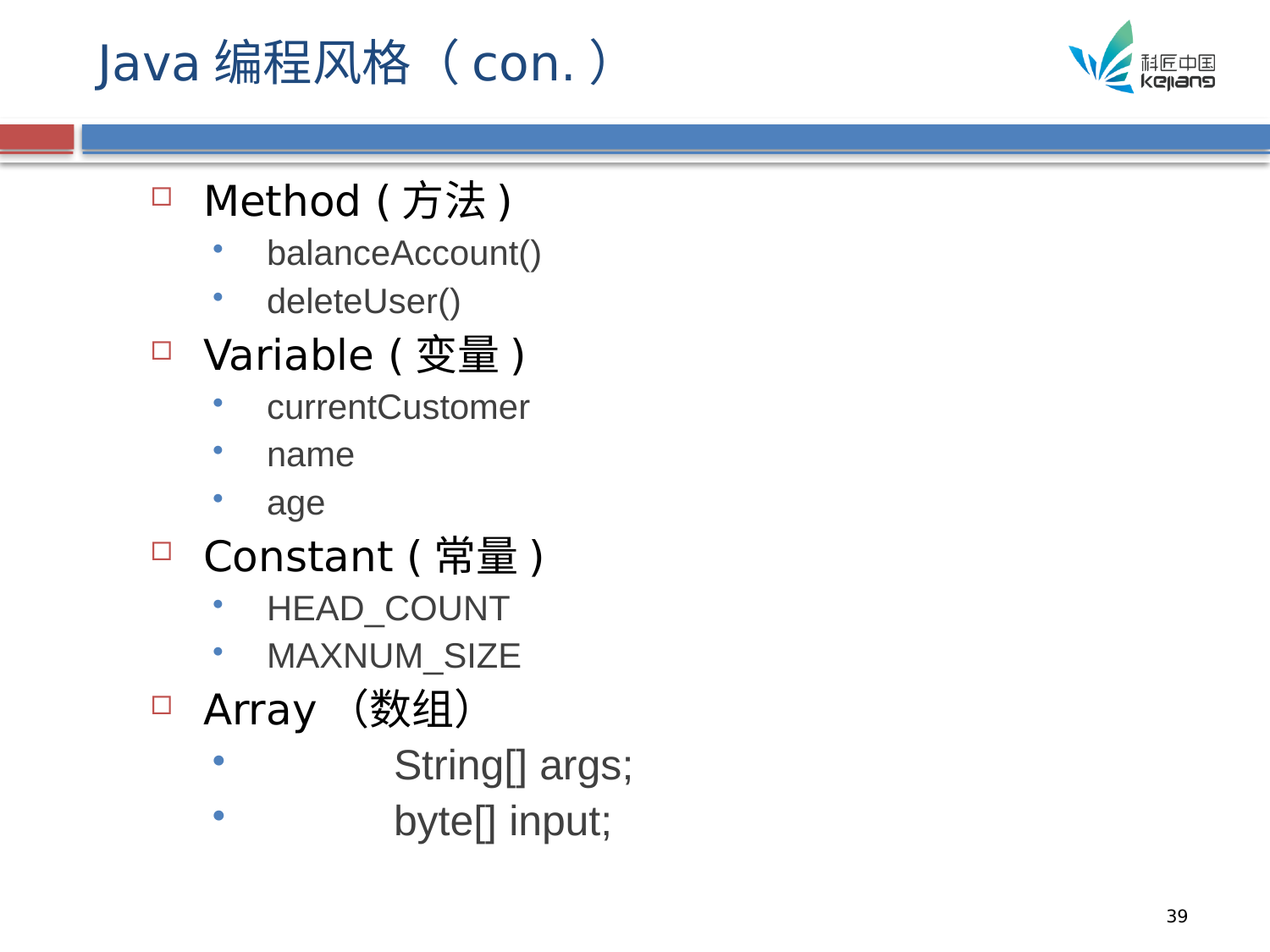

# Java编程风格（con.）
Method (方法)
balanceAccount()
deleteUser()
Variable (变量)
currentCustomer
name
age
Constant (常量)
HEAD_COUNT
MAXNUM_SIZE
Array（数组）
	String[] args;
	byte[] input;
39